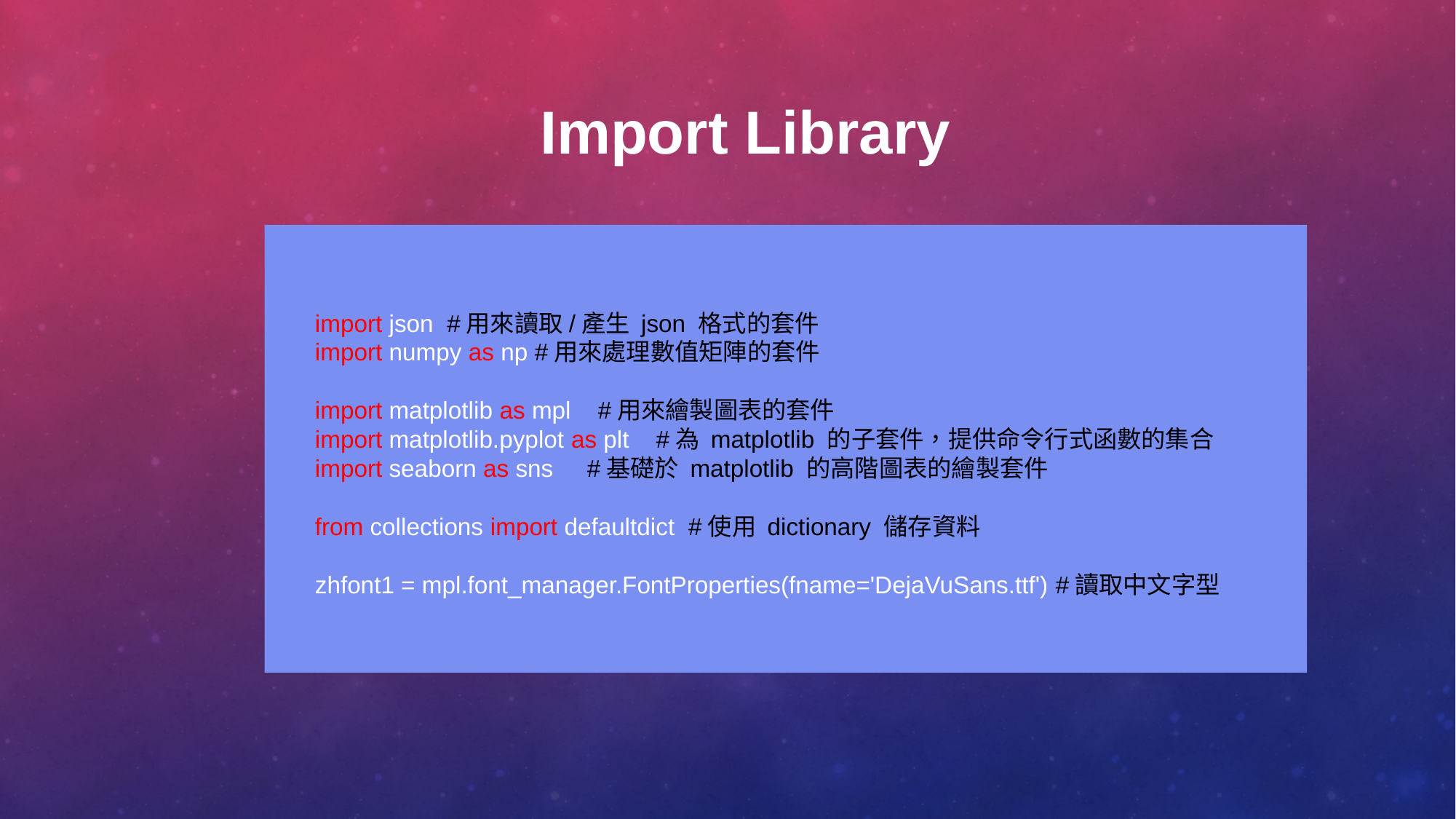

Import Library

import json  #用來讀取/產生 json 格式的套件
import numpy as np #用來處理數值矩陣的套件

import matplotlib as mpl    #用來繪製圖表的套件
import matplotlib.pyplot as plt    #為 matplotlib 的子套件，提供命令行式函數的集合
import seaborn as sns     #基礎於 matplotlib 的高階圖表的繪製套件

from collections import defaultdict  #使用 dictionary 儲存資料

zhfont1 = mpl.font_manager.FontProperties(fname='DejaVuSans.ttf') #讀取中文字型